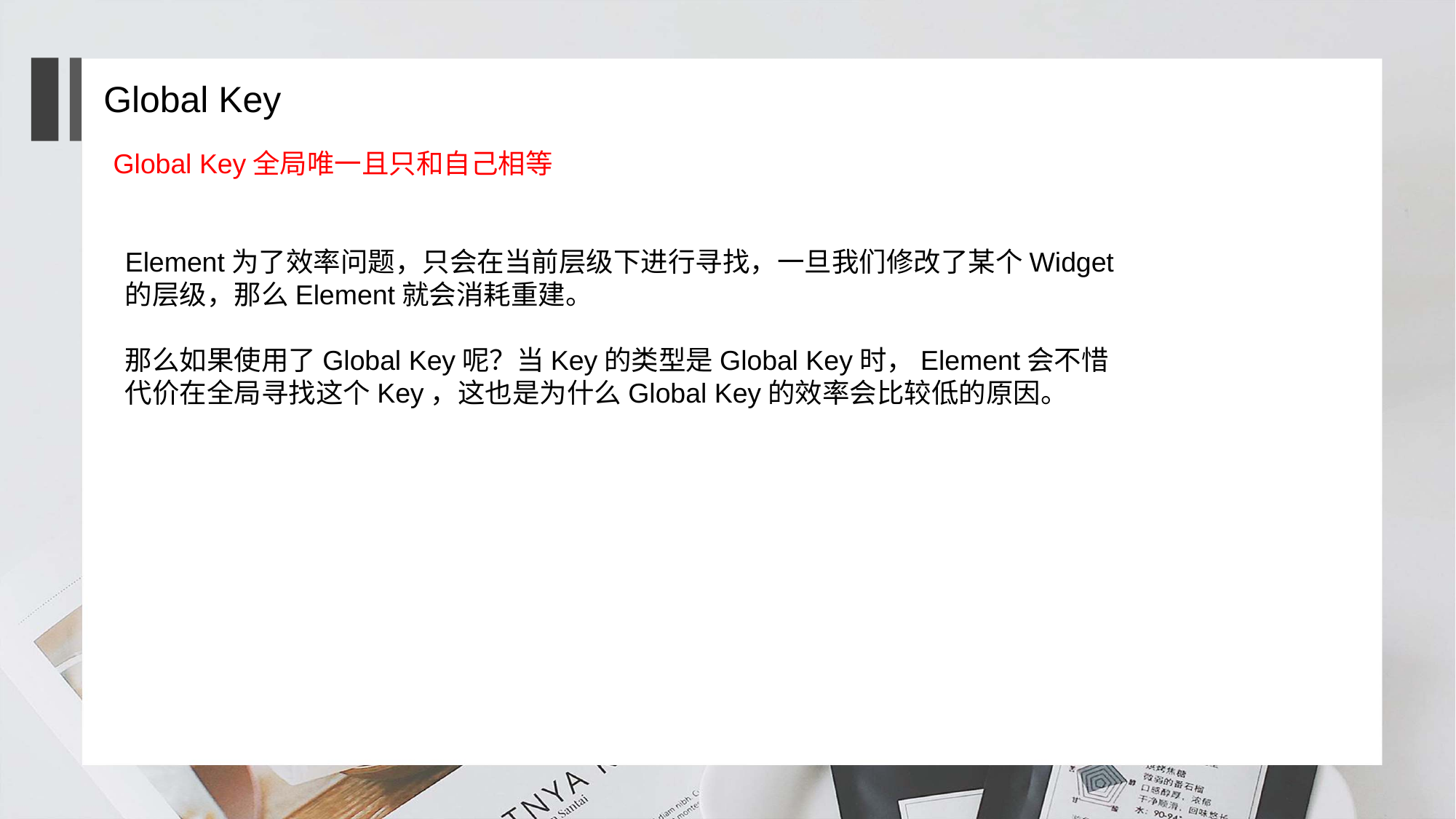

Global Key
Global Key全局唯一且只和自己相等
Element为了效率问题，只会在当前层级下进行寻找，一旦我们修改了某个Widget的层级，那么Element就会消耗重建。

那么如果使用了Global Key呢？当Key的类型是Global Key时，Element会不惜代价在全局寻找这个Key，这也是为什么Global Key的效率会比较低的原因。